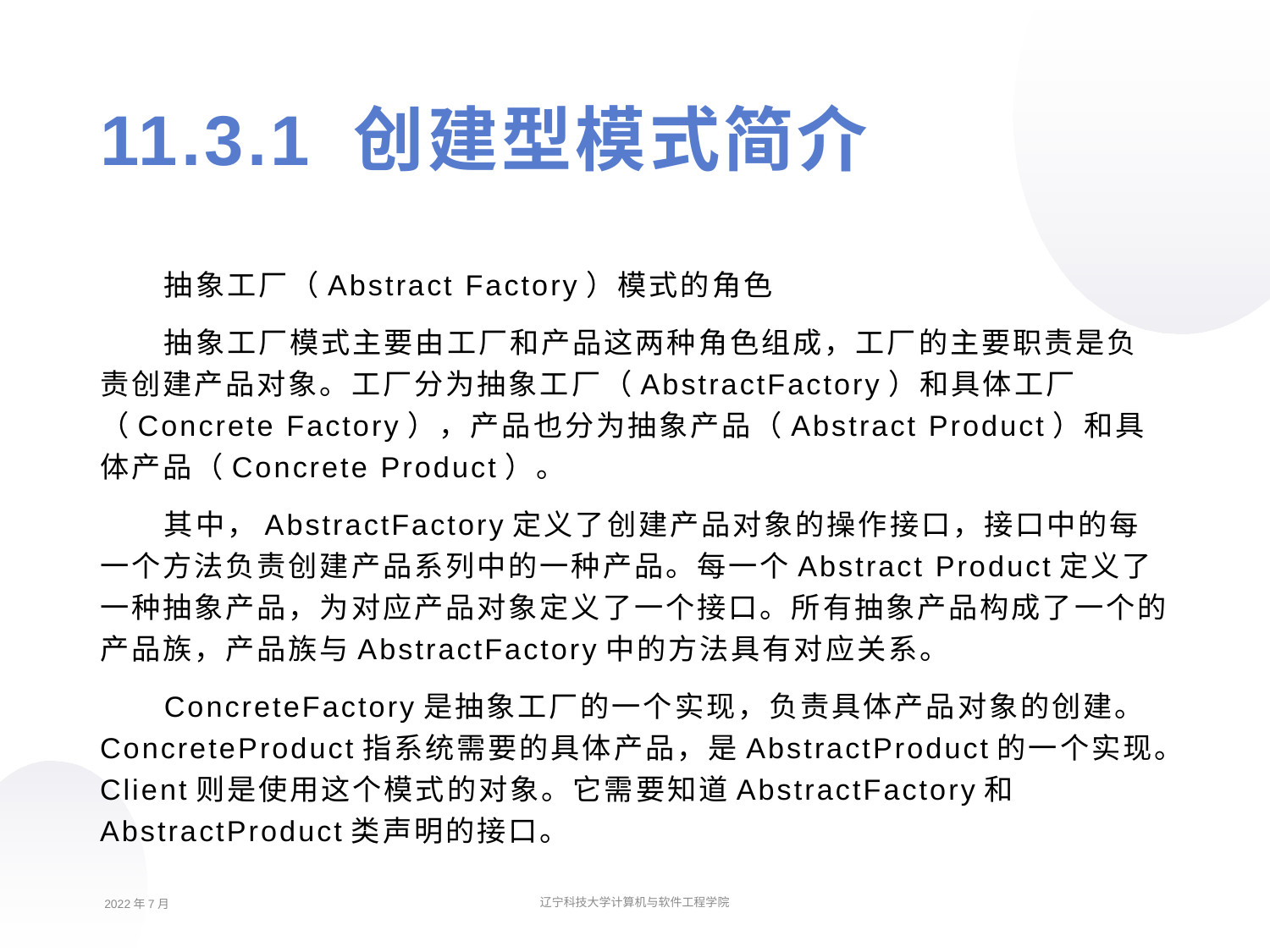

11.3.1 创建型模式简介
抽象工厂（Abstract Factory）模式的角色
抽象工厂模式主要由工厂和产品这两种角色组成，工厂的主要职责是负责创建产品对象。工厂分为抽象工厂（AbstractFactory）和具体工厂（Concrete Factory），产品也分为抽象产品（Abstract Product）和具体产品（Concrete Product）。
其中，AbstractFactory定义了创建产品对象的操作接口，接口中的每一个方法负责创建产品系列中的一种产品。每一个Abstract Product定义了一种抽象产品，为对应产品对象定义了一个接口。所有抽象产品构成了一个的产品族，产品族与AbstractFactory中的方法具有对应关系。
ConcreteFactory是抽象工厂的一个实现，负责具体产品对象的创建。ConcreteProduct指系统需要的具体产品，是AbstractProduct的一个实现。Client则是使用这个模式的对象。它需要知道AbstractFactory和AbstractProduct类声明的接口。

2022年7月
辽宁科技大学计算机与软件工程学院
43